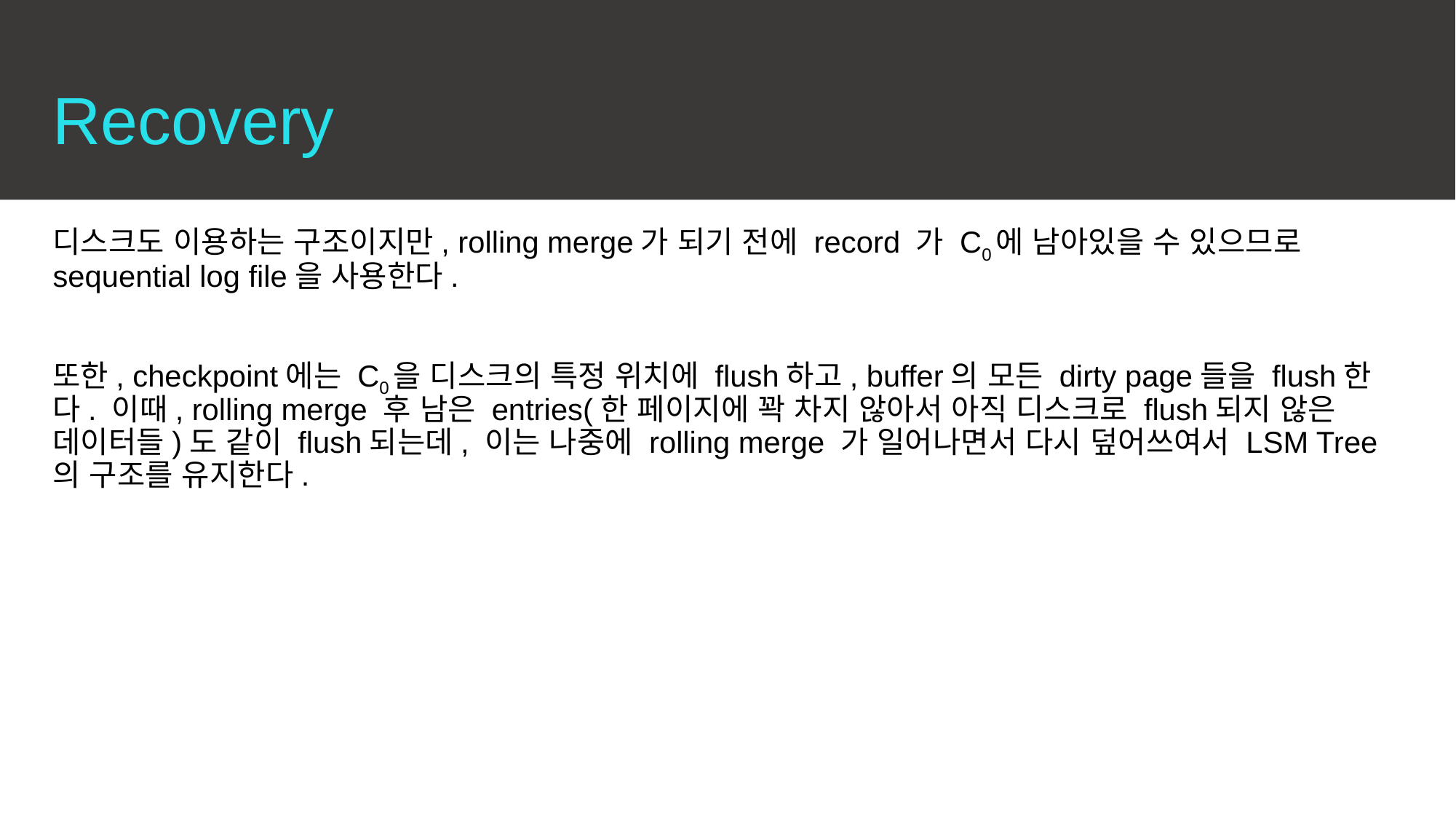

# Recovery
디스크도 이용하는 구조이지만, rolling merge가 되기 전에 record 가 C0에 남아있을 수 있으므로 sequential log file을 사용한다.

또한, checkpoint에는 C0을 디스크의 특정 위치에 flush하고, buffer의 모든 dirty page들을 flush한다. 이때, rolling merge 후 남은 entries(한 페이지에 꽉 차지 않아서 아직 디스크로 flush되지 않은 데이터들)도 같이 flush되는데, 이는 나중에 rolling merge 가 일어나면서 다시 덮어쓰여서 LSM Tree의 구조를 유지한다.